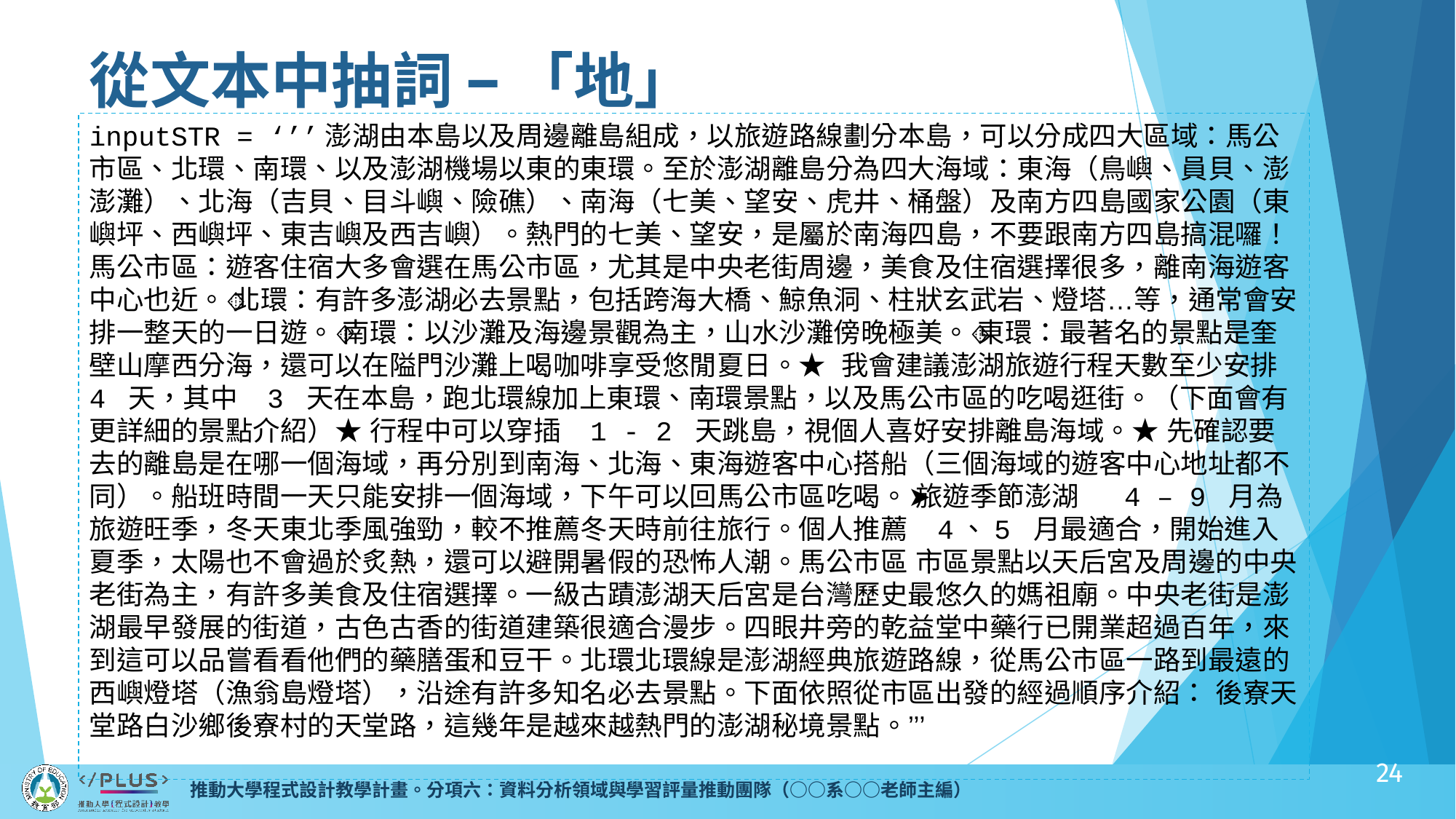

# 從文本中抽詞 – 「地」
inputSTR = ‘’’澎湖由本島以及周邊離島組成，以旅遊路線劃分本島，可以分成四大區域：馬公市區、北環、南環、以及澎湖機場以東的東環。至於澎湖離島分為四大海域：東海（鳥嶼、員貝、澎澎灘）、北海（吉貝、目斗嶼、險礁）、南海（七美、望安、虎井、桶盤）及南方四島國家公園（東嶼坪、西嶼坪、東吉嶼及西吉嶼）。熱門的七美、望安，是屬於南海四島，不要跟南方四島搞混囉！🔸 馬公市區：遊客住宿大多會選在馬公市區，尤其是中央老街周邊，美食及住宿選擇很多，離南海遊客中心也近。🔸 北環：有許多澎湖必去景點，包括跨海大橋、鯨魚洞、柱狀玄武岩、燈塔…等，通常會安排一整天的一日遊。🔸 南環：以沙灘及海邊景觀為主，山水沙灘傍晚極美。🔸 東環：最著名的景點是奎壁山摩西分海，還可以在隘門沙灘上喝咖啡享受悠閒夏日。★  我會建議澎湖旅遊行程天數至少安排   4 天，其中   3 天在本島，跑北環線加上東環、南環景點，以及馬公市區的吃喝逛街。（下面會有更詳細的景點介紹）★ 行程中可以穿插   1 - 2 天跳島，視個人喜好安排離島海域。★ 先確認要去的離島是在哪一個海域，再分別到南海、北海、東海遊客中心搭船（三個海域的遊客中心地址都不同）。船班時間一天只能安排一個海域，下午可以回馬公市區吃喝。➤ 旅遊季節澎湖     4 – 9 月為旅遊旺季，冬天東北季風強勁，較不推薦冬天時前往旅行。個人推薦   4、5 月最適合，開始進入夏季，太陽也不會過於炙熱，還可以避開暑假的恐怖人潮。馬公市區🔸 市區景點以天后宮及周邊的中央老街為主，有許多美食及住宿選擇。一級古蹟澎湖天后宮是台灣歷史最悠久的媽祖廟。中央老街是澎湖最早發展的街道，古色古香的街道建築很適合漫步。四眼井旁的乾益堂中藥行已開業超過百年，來到這可以品嘗看看他們的藥膳蛋和豆干。北環北環線是澎湖經典旅遊路線，從馬公市區一路到最遠的西嶼燈塔（漁翁島燈塔），沿途有許多知名必去景點。下面依照從市區出發的經過順序介紹：🔸 後寮天堂路白沙鄉後寮村的天堂路，這幾年是越來越熱門的澎湖秘境景點。’’’

24